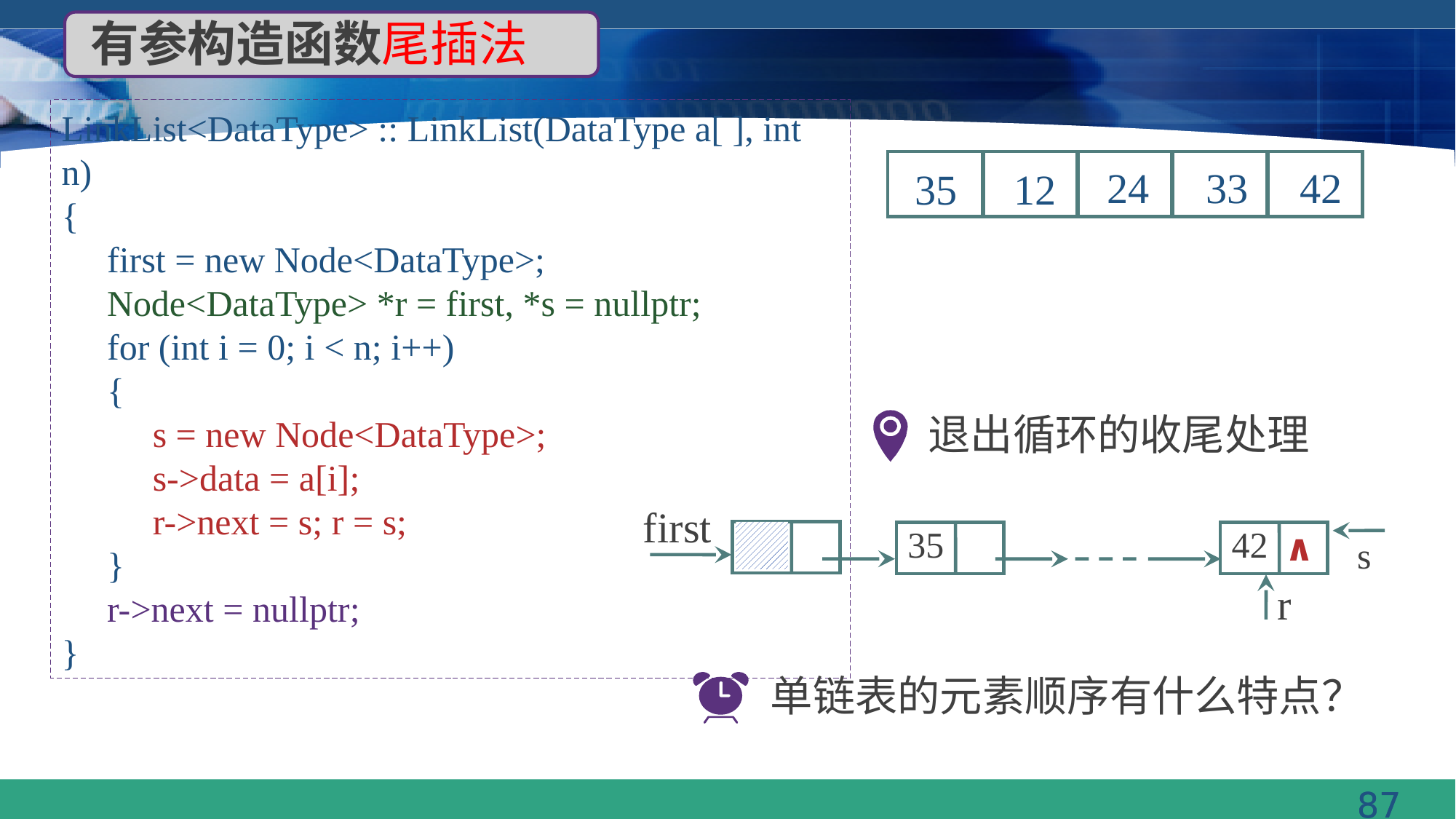

有参构造函数尾插法

LinkList<DataType> :: LinkList(DataType a[ ], int n)
{
     first = new Node<DataType>;
     Node<DataType> *r = first, *s = nullptr;
     for (int i = 0; i < n; i++)
     {
          s = new Node<DataType>;
          s->data = a[i];
          r->next = s; r = s;
     }
     r->next = nullptr;
}

 33
 24
 42
 35
 12
退出循环的收尾处理

first

 42

s
 35

r
∧

单链表的元素顺序有什么特点？